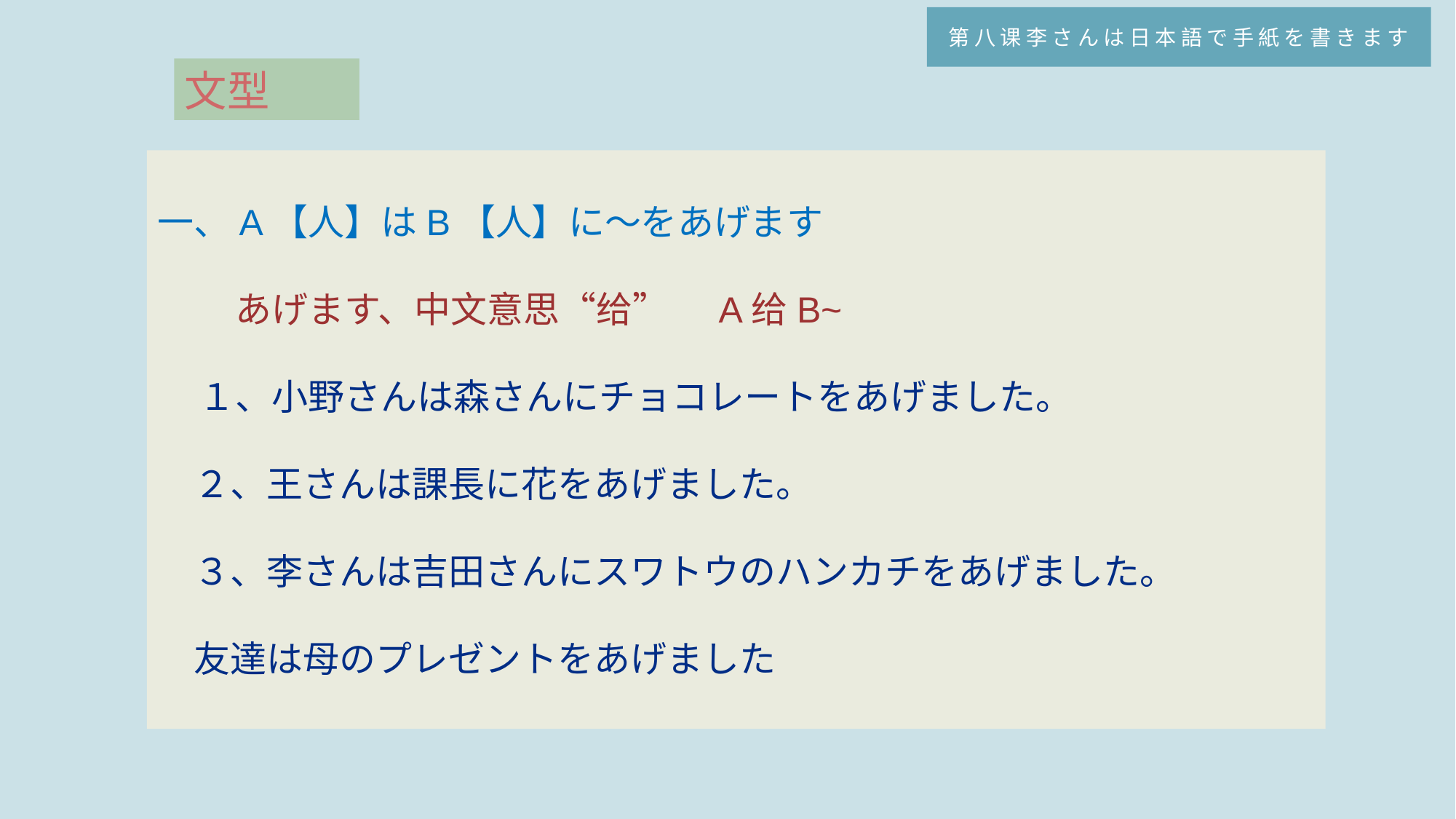

第八课李さんは日本語で手紙を書きます
文型
一、A【人】はB【人】に～をあげます
    　あげます、中文意思“给”     A给B~
    １、小野さんは森さんにチョコレートをあげました。
　２、王さんは課長に花をあげました。
　３、李さんは吉田さんにスワトウのハンカチをあげました。
　友達は母のプレゼントをあげました